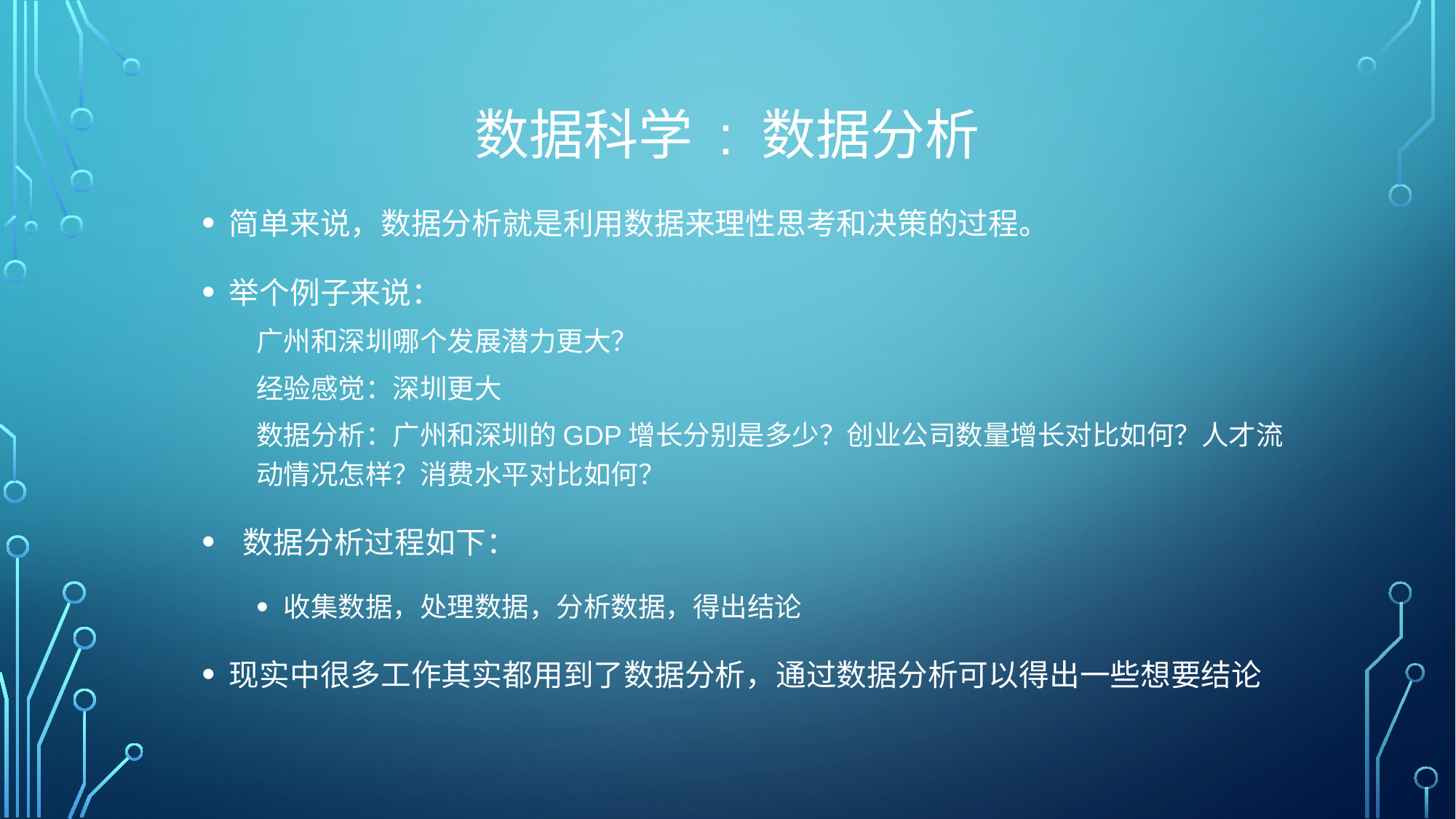

# 数据科学 : 数据分析
简单来说，数据分析就是利用数据来理性思考和决策的过程。
举个例子来说：
广州和深圳哪个发展潜力更大？
经验感觉：深圳更大
数据分析：广州和深圳的GDP增长分别是多少？创业公司数量增长对比如何？人才流动情况怎样？消费水平对比如何？
 数据分析过程如下：
收集数据，处理数据，分析数据，得出结论
现实中很多工作其实都用到了数据分析，通过数据分析可以得出一些想要结论